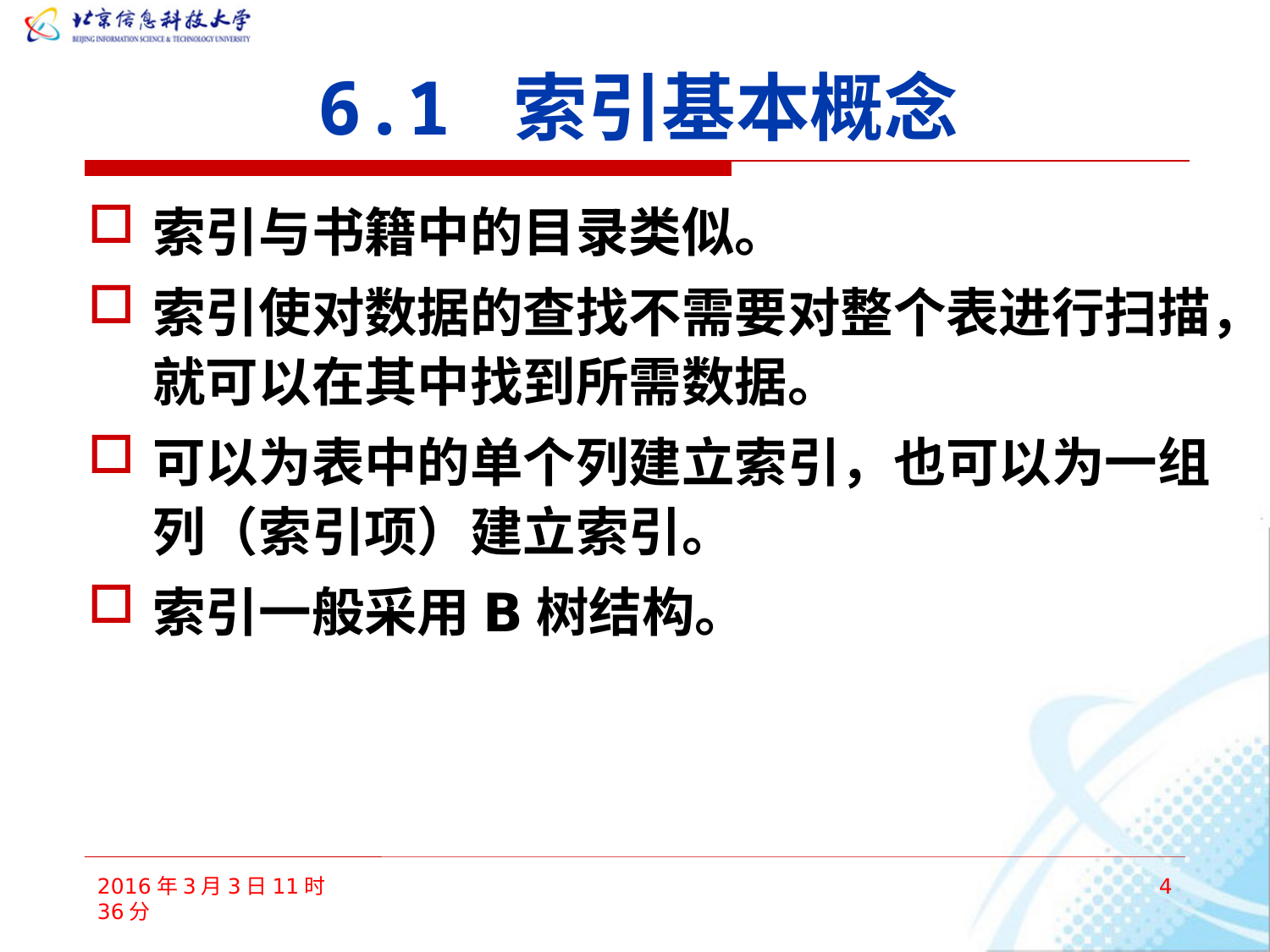

# 6.1 索引基本概念
索引与书籍中的目录类似。
索引使对数据的查找不需要对整个表进行扫描，就可以在其中找到所需数据。
可以为表中的单个列建立索引，也可以为一组列（索引项）建立索引。
索引一般采用B树结构。
2016年3月3日11时36分
4